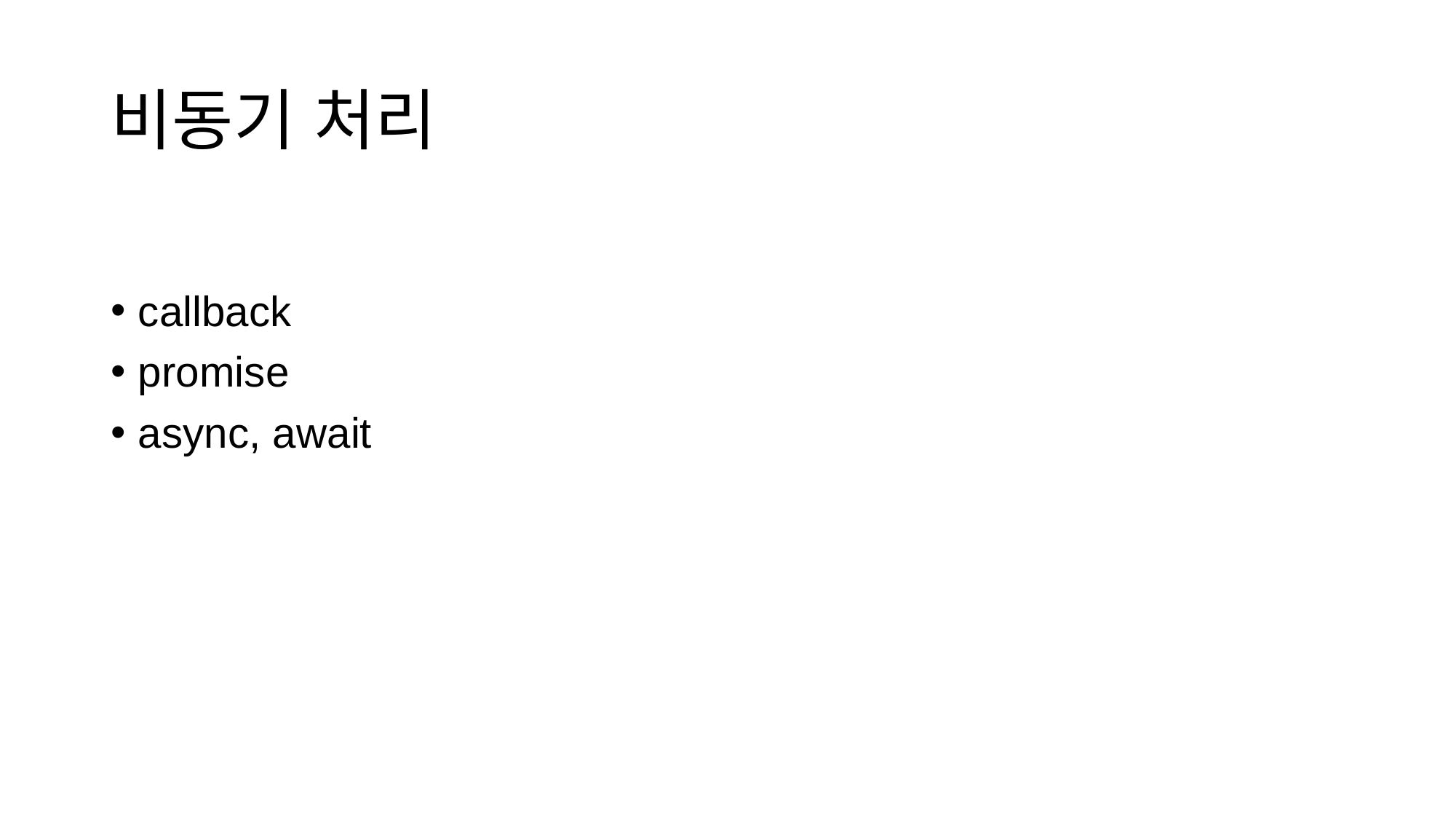

# 비동기 처리

callback
promise
async, await